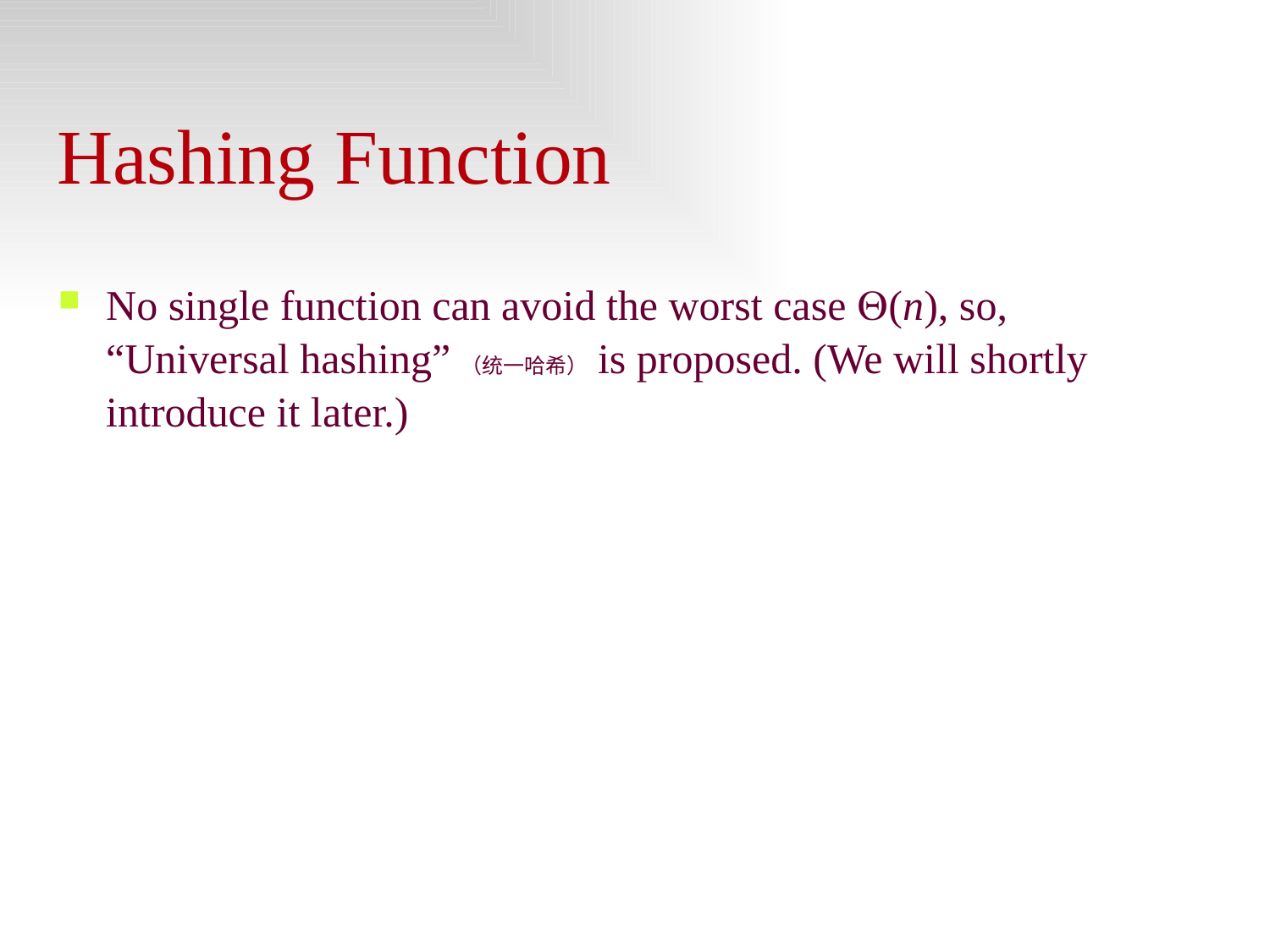

# Hashing Function
No single function can avoid the worst case Θ(n), so, “Universal hashing”（统一哈希） is proposed. (We will shortly introduce it later.)